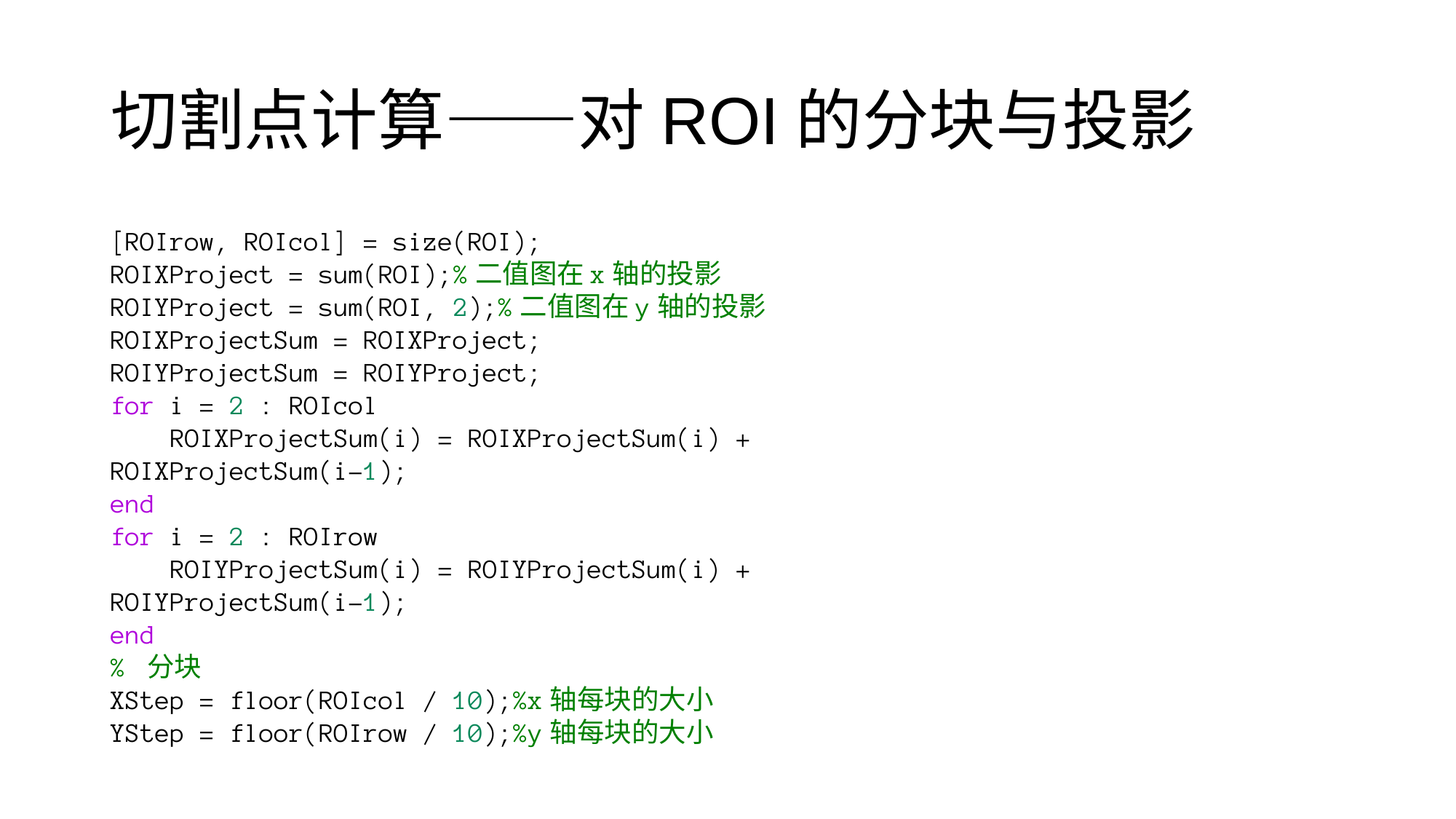

# 切割点计算——对ROI的分块与投影
[ROIrow, ROIcol] = size(ROI);
ROIXProject = sum(ROI);%二值图在x轴的投影
ROIYProject = sum(ROI, 2);%二值图在y轴的投影
ROIXProjectSum = ROIXProject;
ROIYProjectSum = ROIYProject;
for i = 2 : ROIcol
    ROIXProjectSum(i) = ROIXProjectSum(i) + ROIXProjectSum(i-1);
end
for i = 2 : ROIrow
    ROIYProjectSum(i) = ROIYProjectSum(i) + ROIYProjectSum(i-1);
end
% 分块
XStep = floor(ROIcol / 10);%x轴每块的大小
YStep = floor(ROIrow / 10);%y轴每块的大小